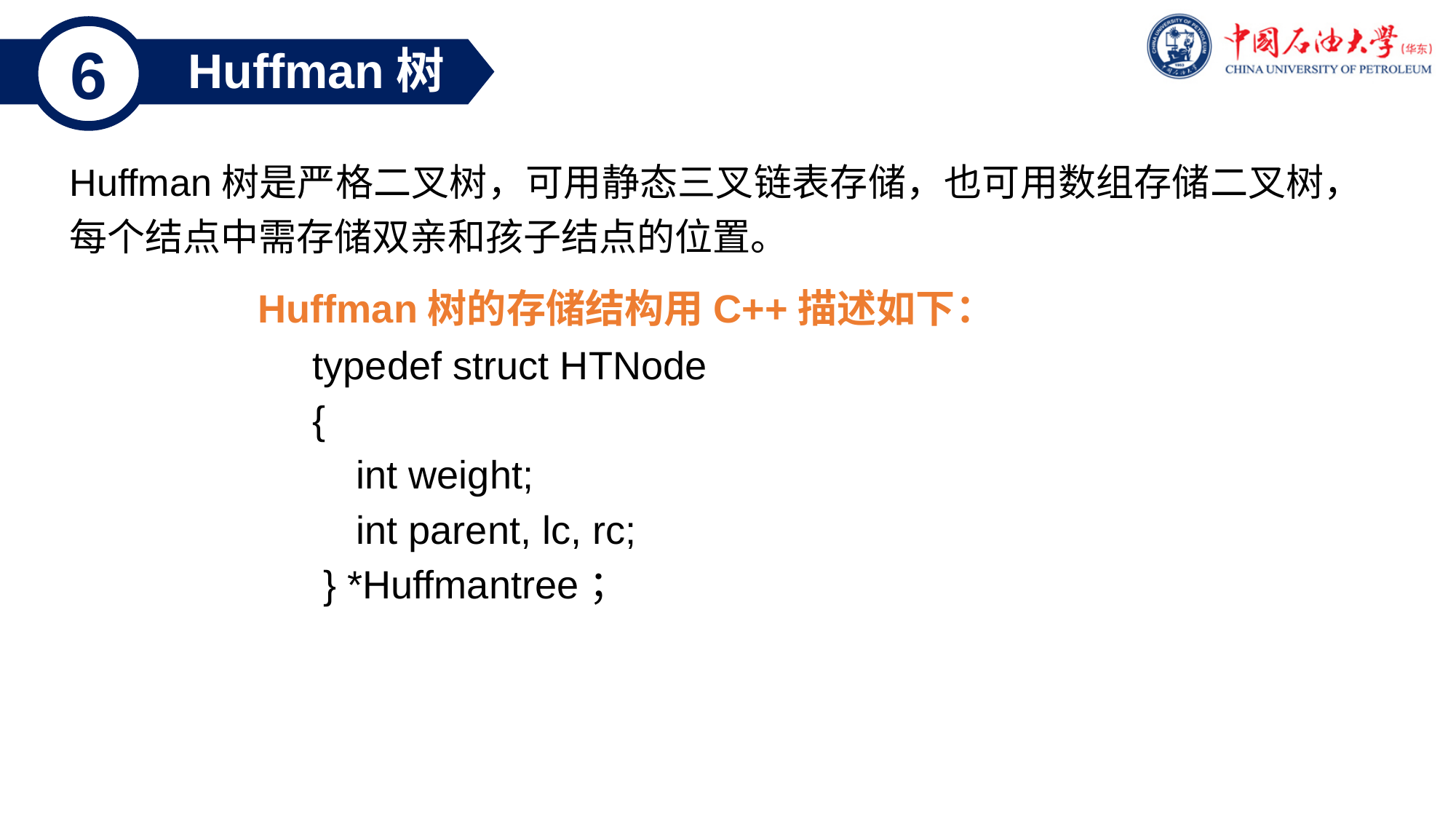

6
Huffman树
Huffman树
Huffman树是严格二叉树，可用静态三叉链表存储，也可用数组存储二叉树，每个结点中需存储双亲和孩子结点的位置。
Huffman树的存储结构用C++描述如下：
     typedef struct HTNode
{
    int weight;
    int parent, lc, rc;
 } *Huffmantree；